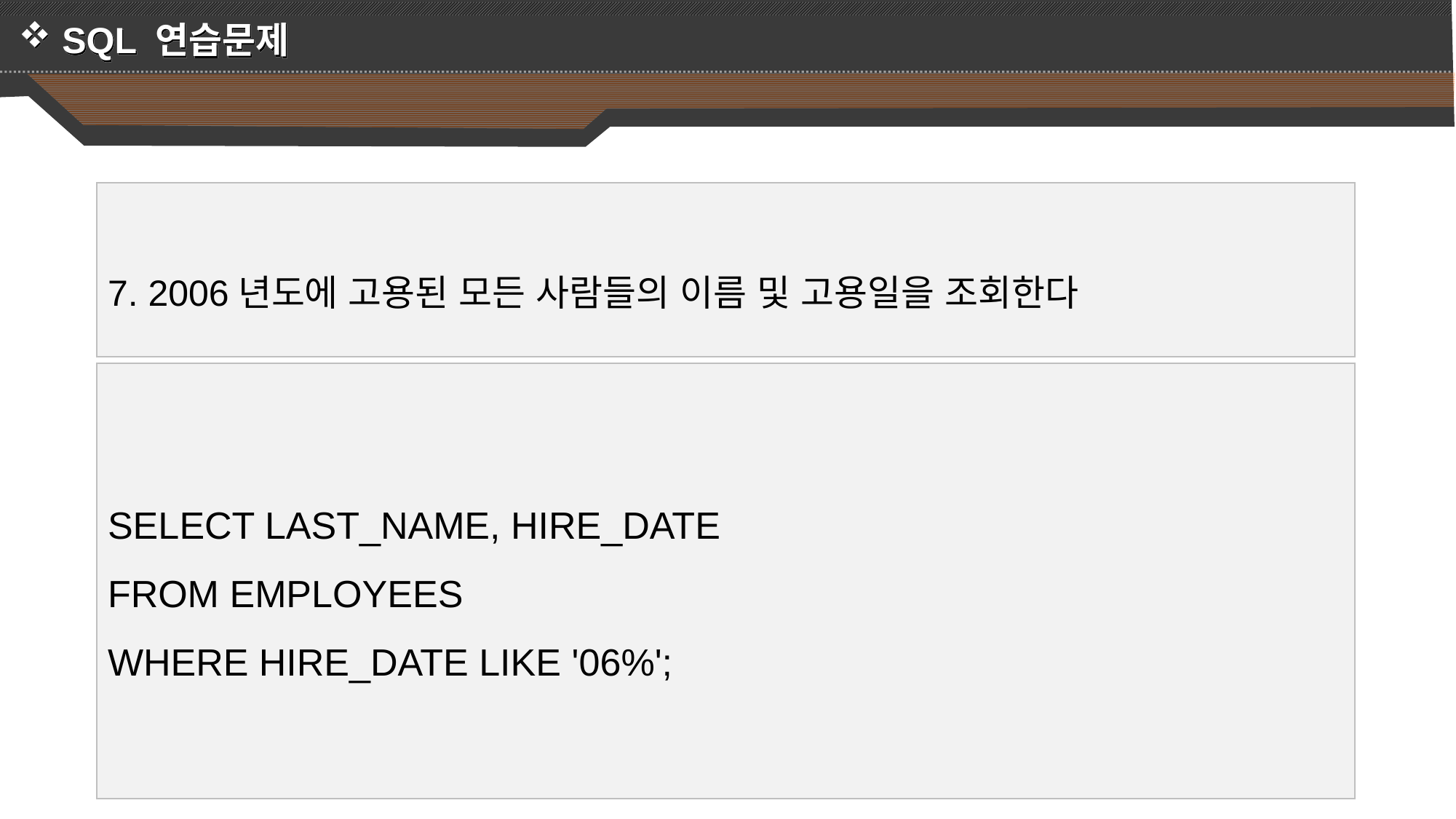

SQL 연습문제

7. 2006년도에 고용된 모든 사람들의 이름 및 고용일을 조회한다
SELECT LAST_NAME, HIRE_DATE
FROM EMPLOYEES
WHERE HIRE_DATE LIKE '06%';